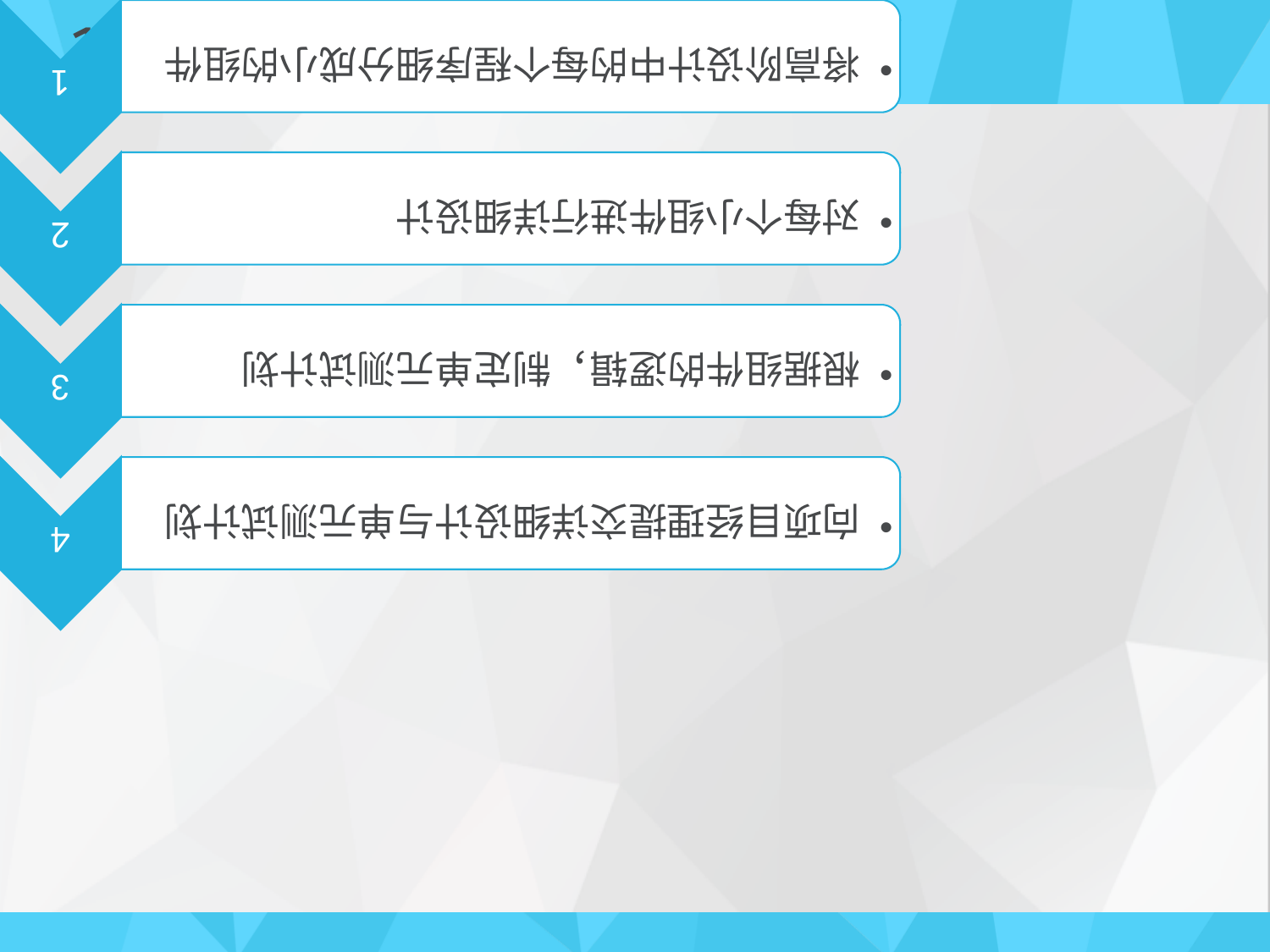

# 1.4.4详细设计阶段
1
将高阶设计中的每个程序细分成小的组件
2
对每个小组件进行详细设计
3
根据组件的逻辑，制定单元测试计划
4
向项目经理提交详细设计与单元测试计划